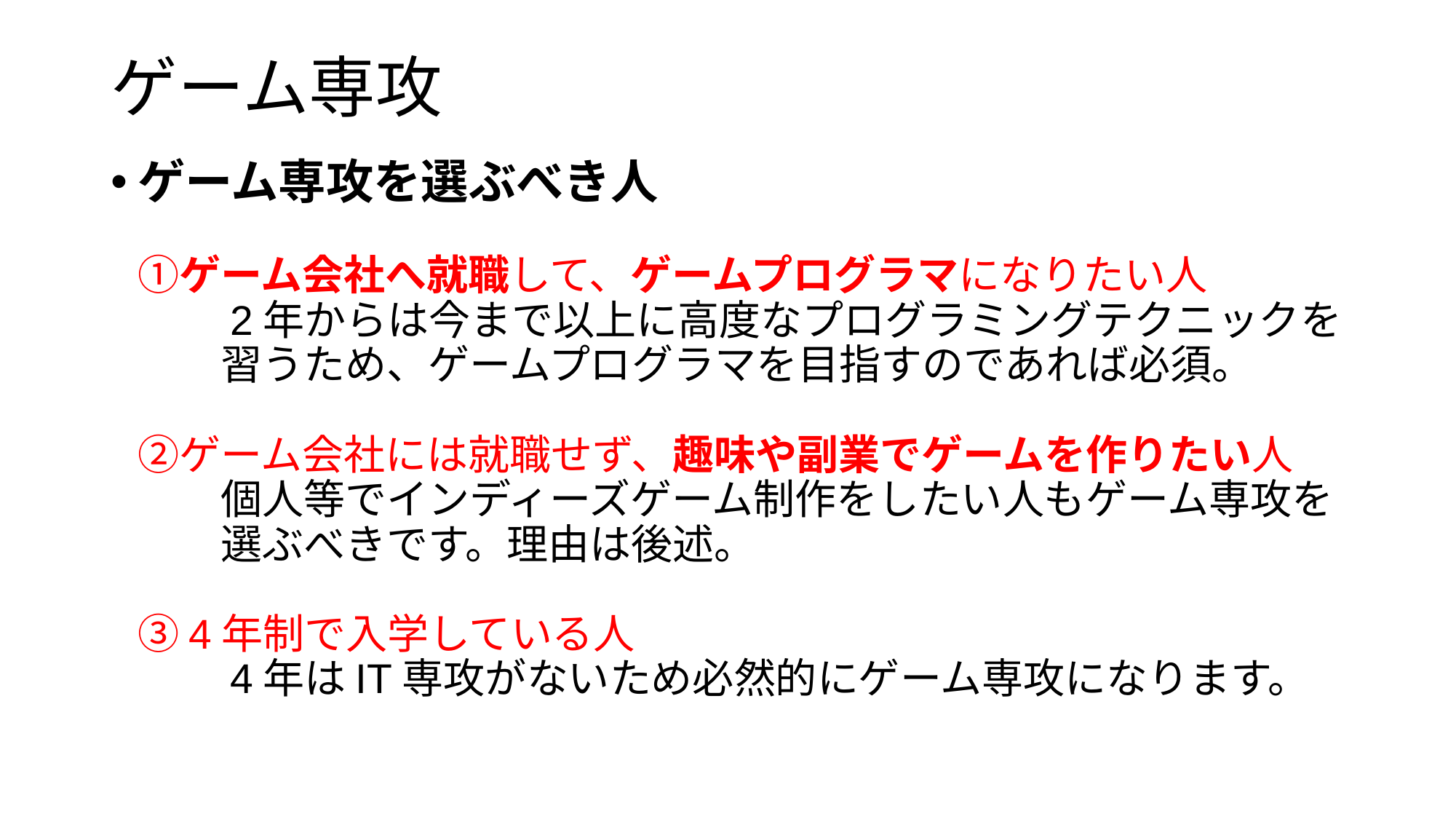

# ゲーム専攻
ゲーム専攻を選ぶべき人
①ゲーム会社へ就職して、ゲームプログラマになりたい人
　　2年からは今まで以上に高度なプログラミングテクニックを
　　習うため、ゲームプログラマを目指すのであれば必須。
②ゲーム会社には就職せず、趣味や副業でゲームを作りたい人
　　個人等でインディーズゲーム制作をしたい人もゲーム専攻を
　　選ぶべきです。理由は後述。
③4年制で入学している人
　　4年はIT専攻がないため必然的にゲーム専攻になります。